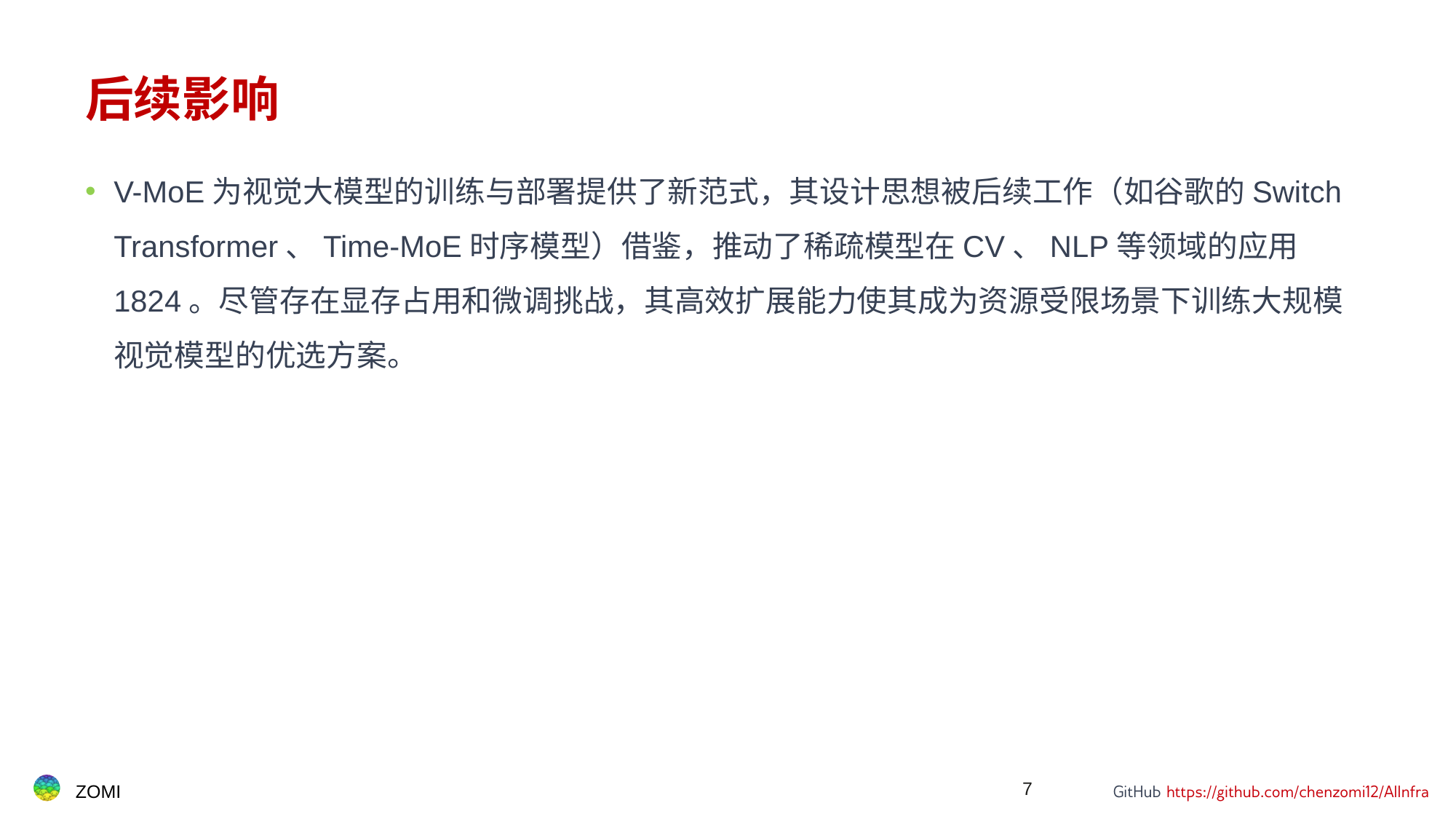

# 后续影响
V-MoE为视觉大模型的训练与部署提供了新范式，其设计思想被后续工作（如谷歌的Switch Transformer、Time-MoE时序模型）借鉴，推动了稀疏模型在CV、NLP等领域的应用1824。尽管存在显存占用和微调挑战，其高效扩展能力使其成为资源受限场景下训练大规模视觉模型的优选方案。